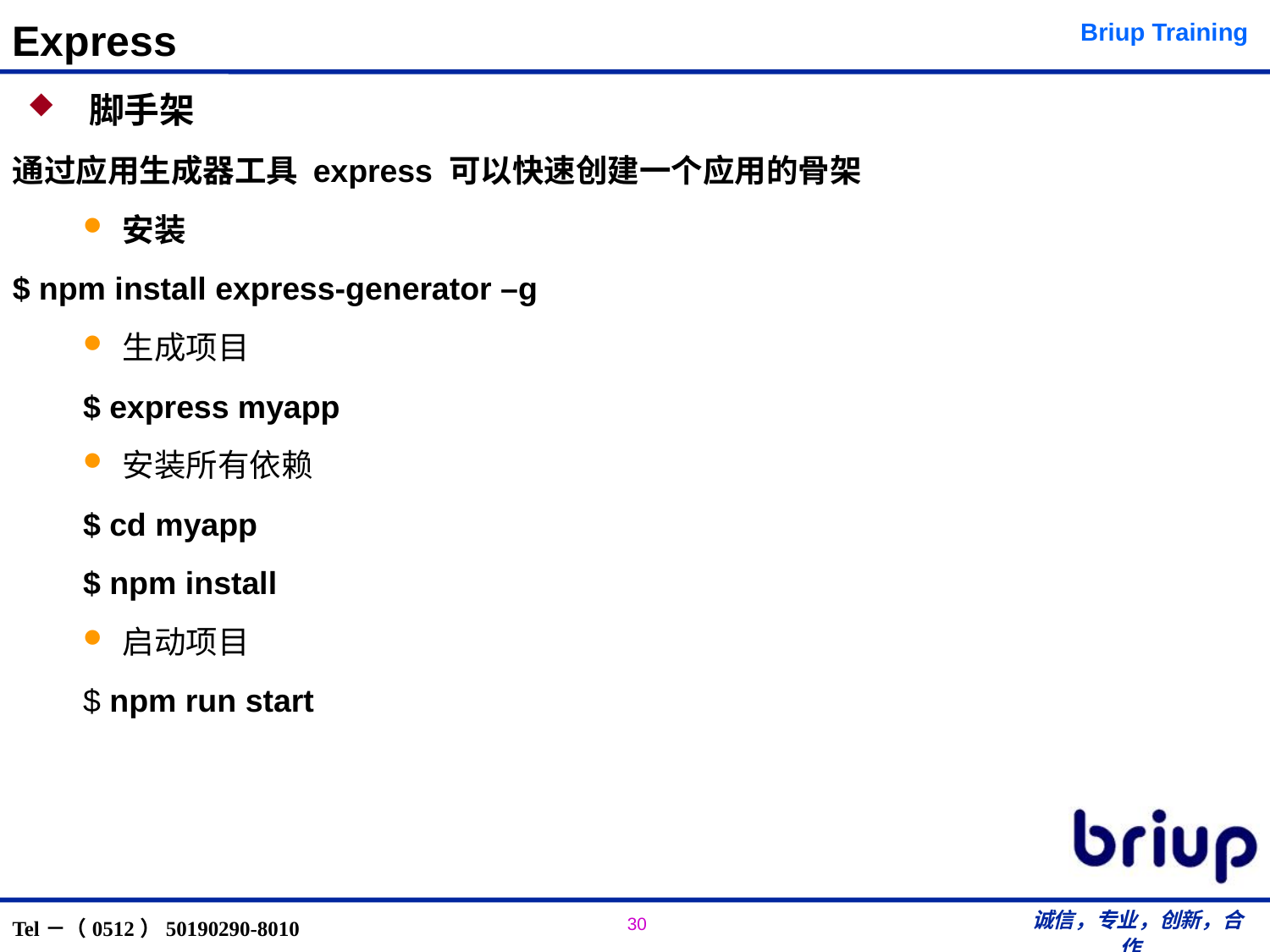

# Express
 脚手架
通过应用生成器工具 express 可以快速创建一个应用的骨架
安装
$ npm install express-generator –g
生成项目
$ express myapp
安装所有依赖
$ cd myapp
$ npm install
启动项目
$ npm run start